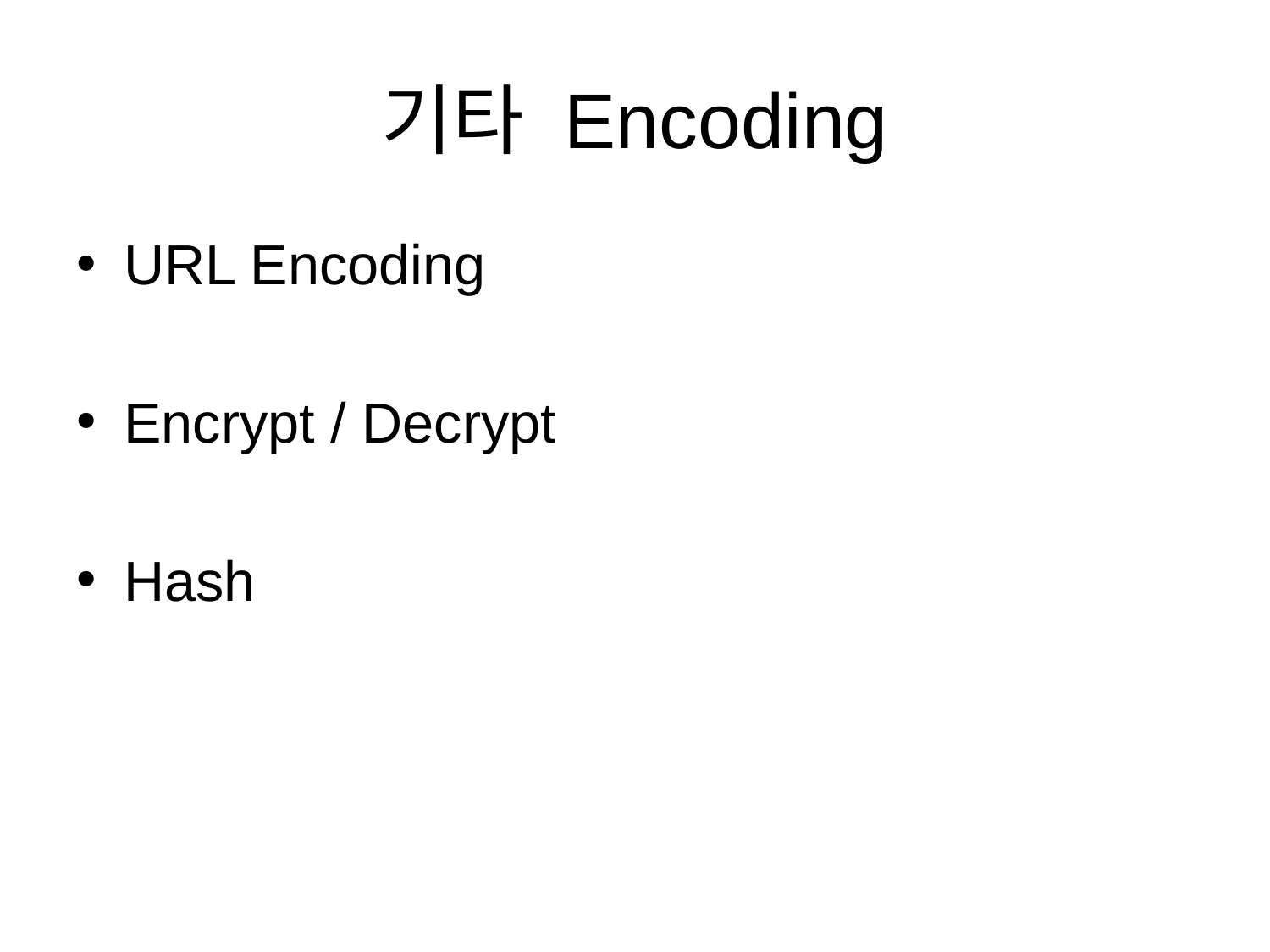

# 기타 Encoding
URL Encoding

Encrypt / Decrypt

Hash